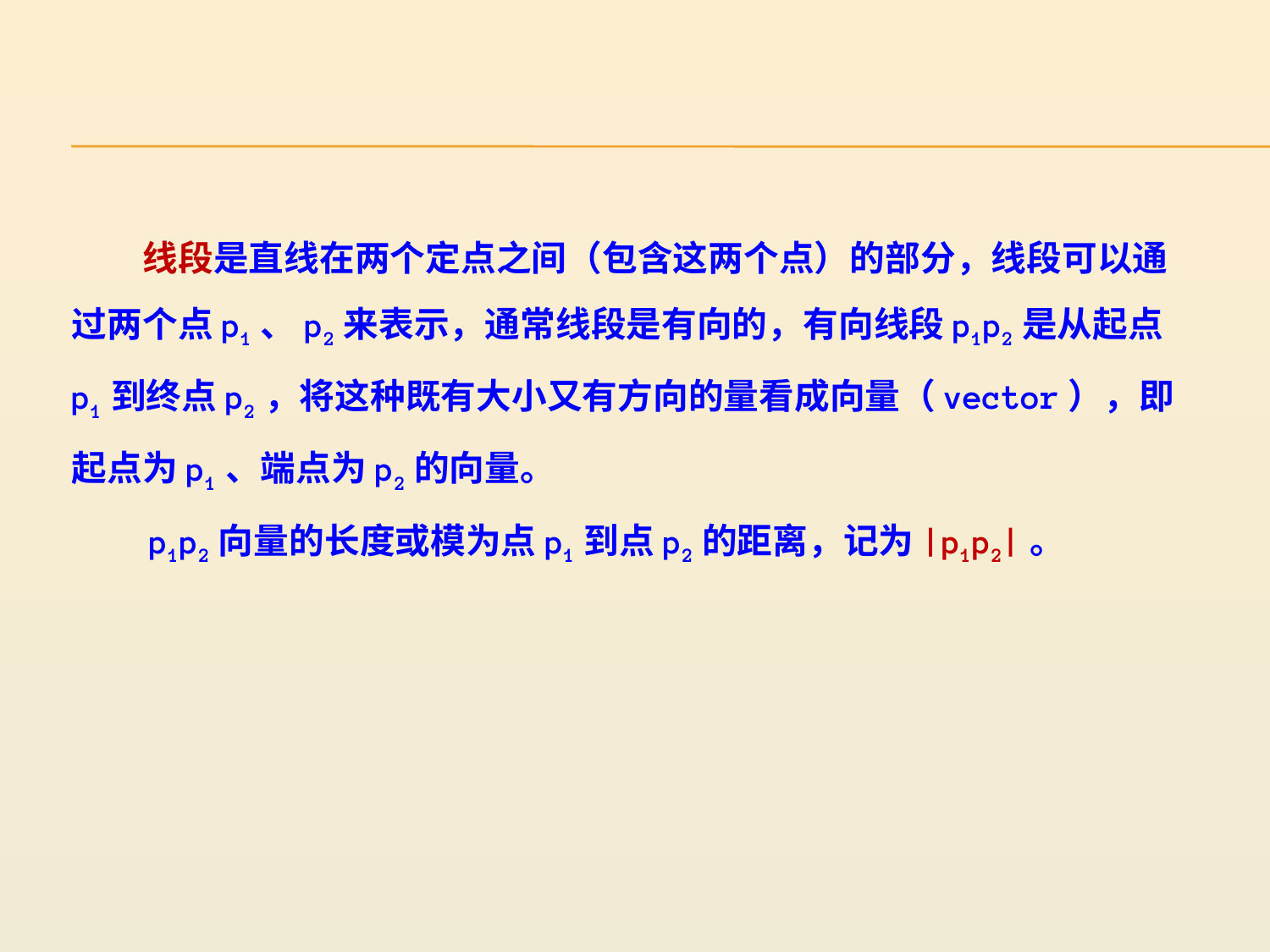

线段是直线在两个定点之间（包含这两个点）的部分，线段可以通过两个点p1、p2来表示，通常线段是有向的，有向线段p1p2是从起点p1到终点p2，将这种既有大小又有方向的量看成向量（vector），即起点为p1、端点为p2的向量。
    p1p2向量的长度或模为点p1到点p2的距离，记为|p1p2|。